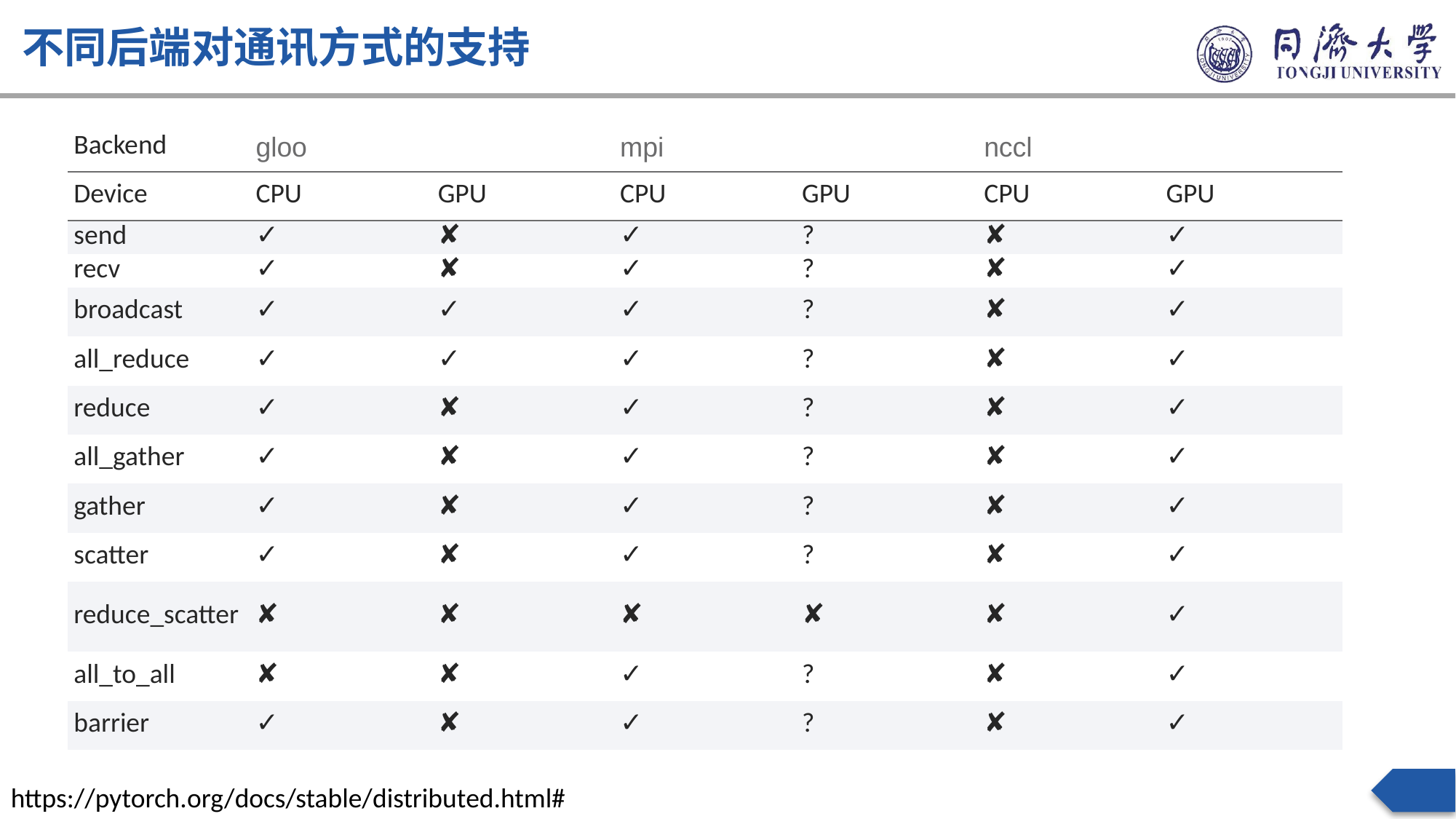

不同后端对通讯方式的支持
| Backend | gloo |  | mpi |  | nccl |  |
| --- | --- | --- | --- | --- | --- | --- |
| Device | CPU | GPU | CPU | GPU | CPU | GPU |
| send | ✓ | ✘ | ✓ | ? | ✘ | ✓ |
| recv | ✓ | ✘ | ✓ | ? | ✘ | ✓ |
| broadcast | ✓ | ✓ | ✓ | ? | ✘ | ✓ |
| all\_reduce | ✓ | ✓ | ✓ | ? | ✘ | ✓ |
| reduce | ✓ | ✘ | ✓ | ? | ✘ | ✓ |
| all\_gather | ✓ | ✘ | ✓ | ? | ✘ | ✓ |
| gather | ✓ | ✘ | ✓ | ? | ✘ | ✓ |
| scatter | ✓ | ✘ | ✓ | ? | ✘ | ✓ |
| reduce\_scatter | ✘ | ✘ | ✘ | ✘ | ✘ | ✓ |
| all\_to\_all | ✘ | ✘ | ✓ | ? | ✘ | ✓ |
| barrier | ✓ | ✘ | ✓ | ? | ✘ | ✓ |
https://pytorch.org/docs/stable/distributed.html#